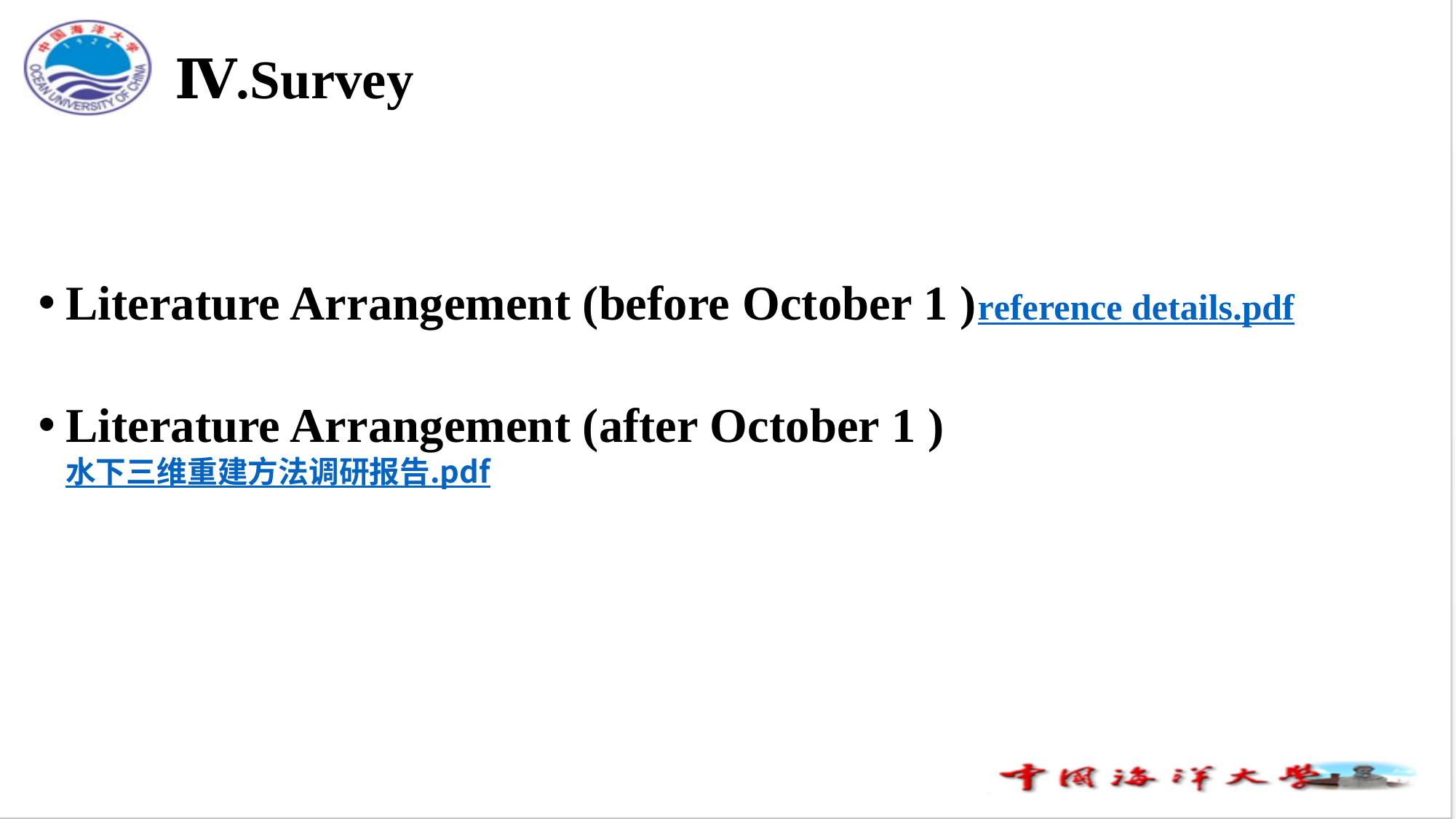

# Ⅳ.Survey
Literature Arrangement (before October 1 )reference details.pdf

Literature Arrangement (after October 1 )水下三维重建方法调研报告.pdf